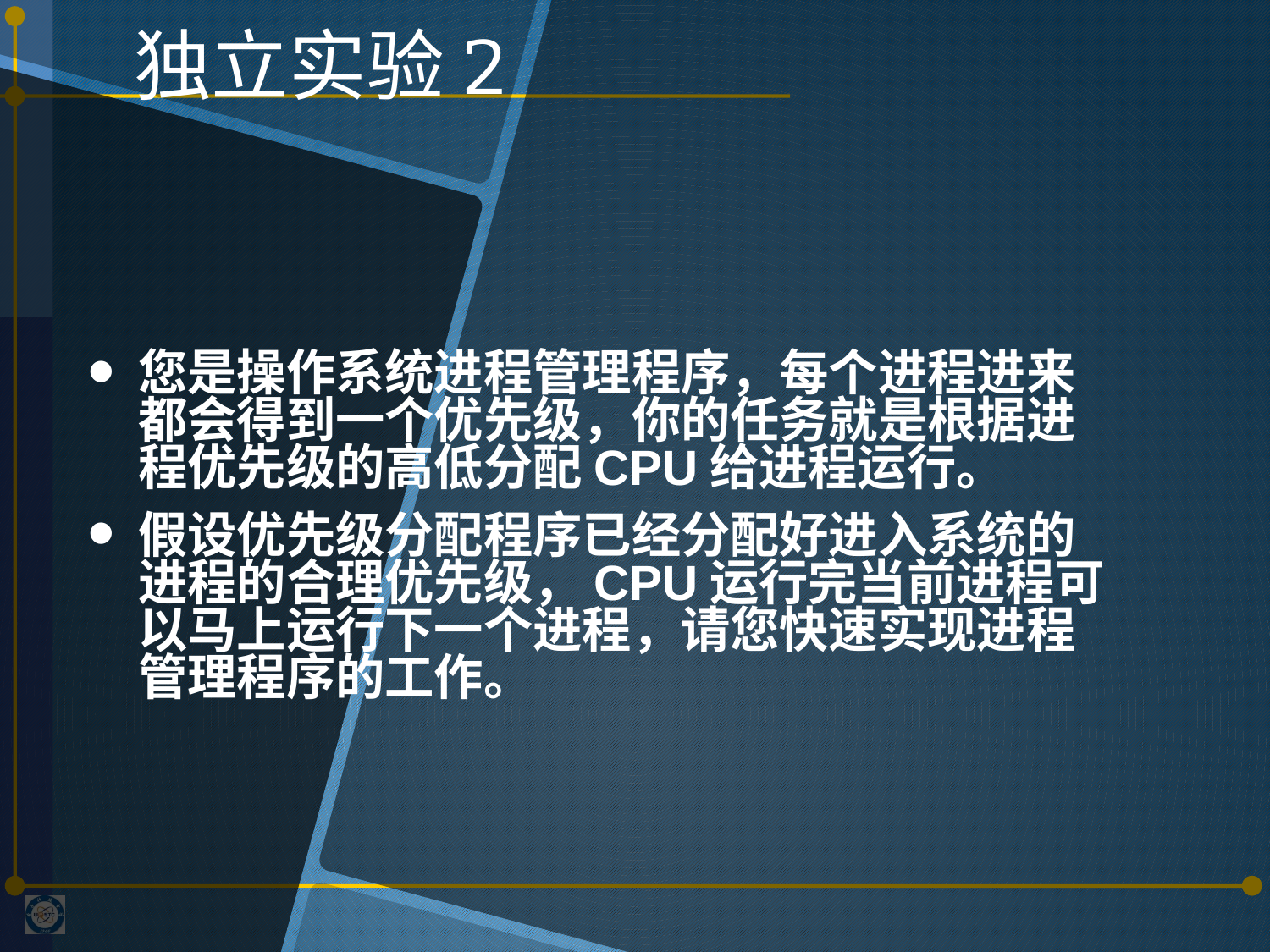

# 独立实验2
您是操作系统进程管理程序，每个进程进来都会得到一个优先级，你的任务就是根据进程优先级的高低分配CPU给进程运行。
假设优先级分配程序已经分配好进入系统的进程的合理优先级，CPU运行完当前进程可以马上运行下一个进程，请您快速实现进程管理程序的工作。